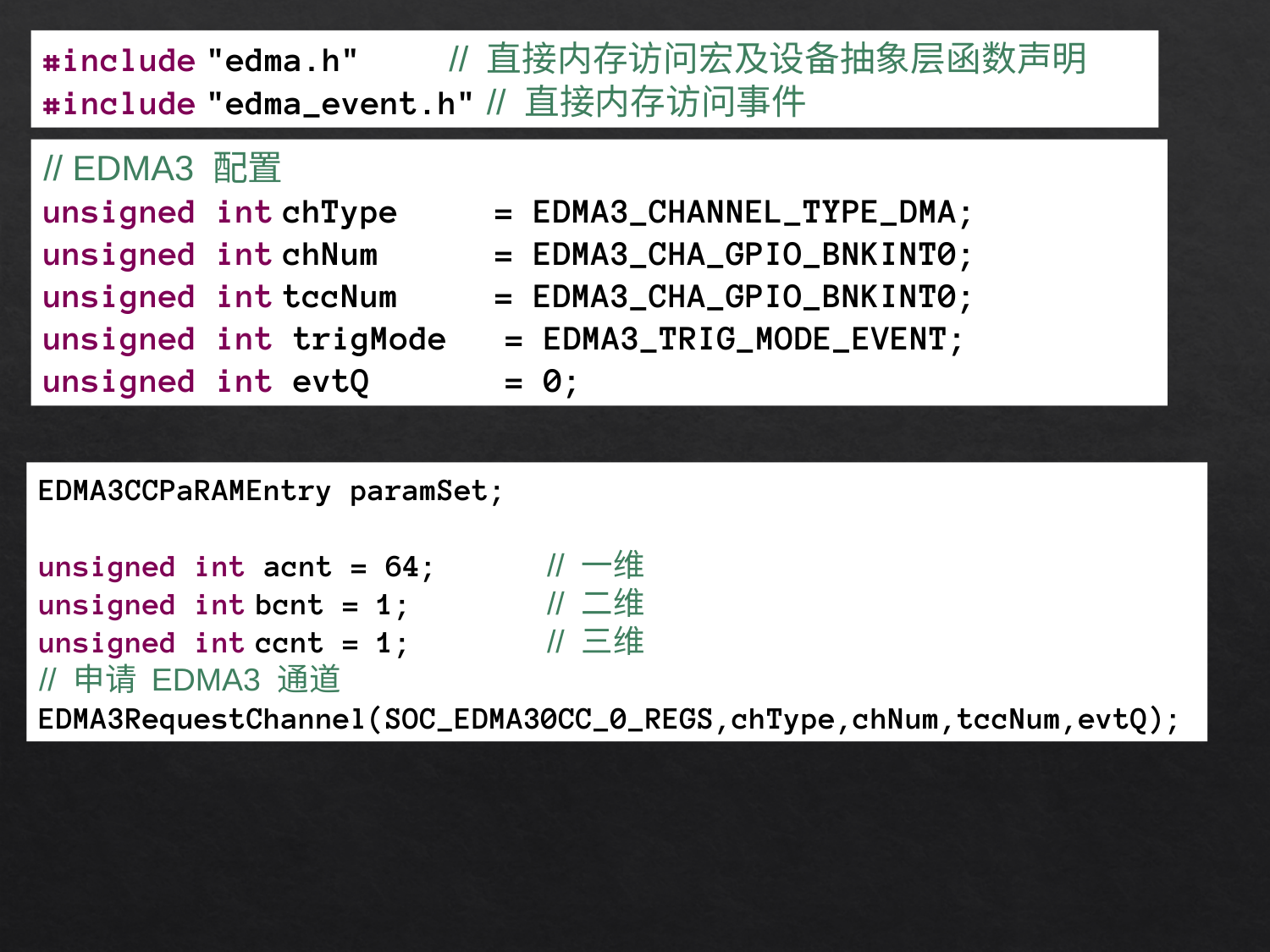

#include "edma.h"         // 直接内存访问宏及设备抽象层函数声明
#include "edma_event.h" // 直接内存访问事件
// EDMA3 配置
unsigned int chType     = EDMA3_CHANNEL_TYPE_DMA;
unsigned int chNum      = EDMA3_CHA_GPIO_BNKINT0;
unsigned int tccNum     = EDMA3_CHA_GPIO_BNKINT0;
unsigned int trigMode   = EDMA3_TRIG_MODE_EVENT;
unsigned int evtQ       = 0;
EDMA3CCPaRAMEntry paramSet;

unsigned int acnt = 64;	// 一维
unsigned int bcnt = 1;		// 二维
unsigned int ccnt = 1;		// 三维
// 申请 EDMA3 通道
EDMA3RequestChannel(SOC_EDMA30CC_0_REGS,chType,chNum,tccNum,evtQ);